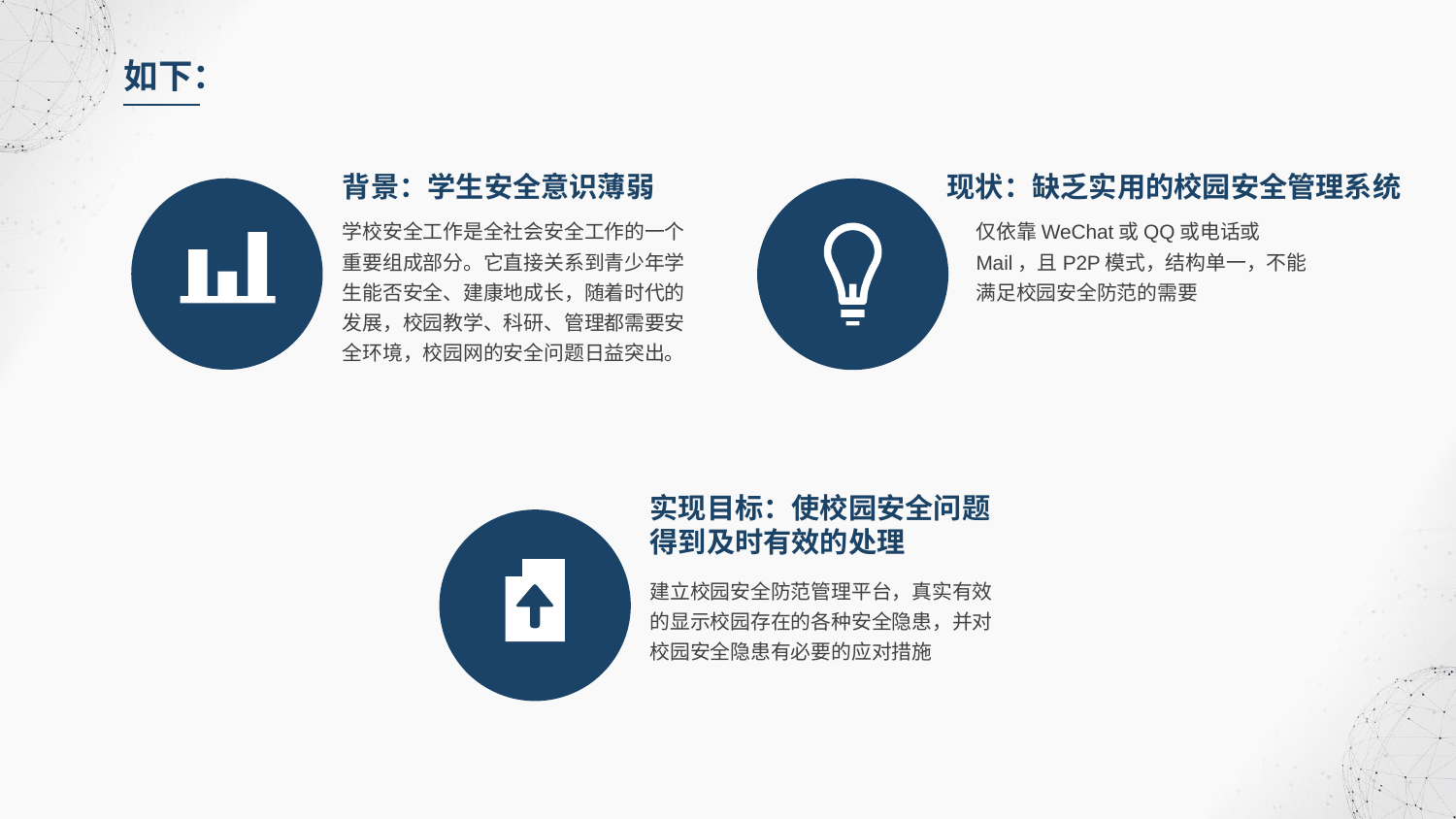

如下：
背景：学生安全意识薄弱
现状：缺乏实用的校园安全管理系统

学校安全工作是全社会安全工作的一个重要组成部分。它直接关系到青少年学生能否安全、建康地成长，随着时代的发展，校园教学、科研、管理都需要安全环境，校园网的安全问题日益突出。
仅依靠WeChat或QQ或电话或Mail，且P2P模式，结构单一，不能满足校园安全防范的需要
实现目标：使校园安全问题得到及时有效的处理

建立校园安全防范管理平台，真实有效的显示校园存在的各种安全隐患，并对校园安全隐患有必要的应对措施